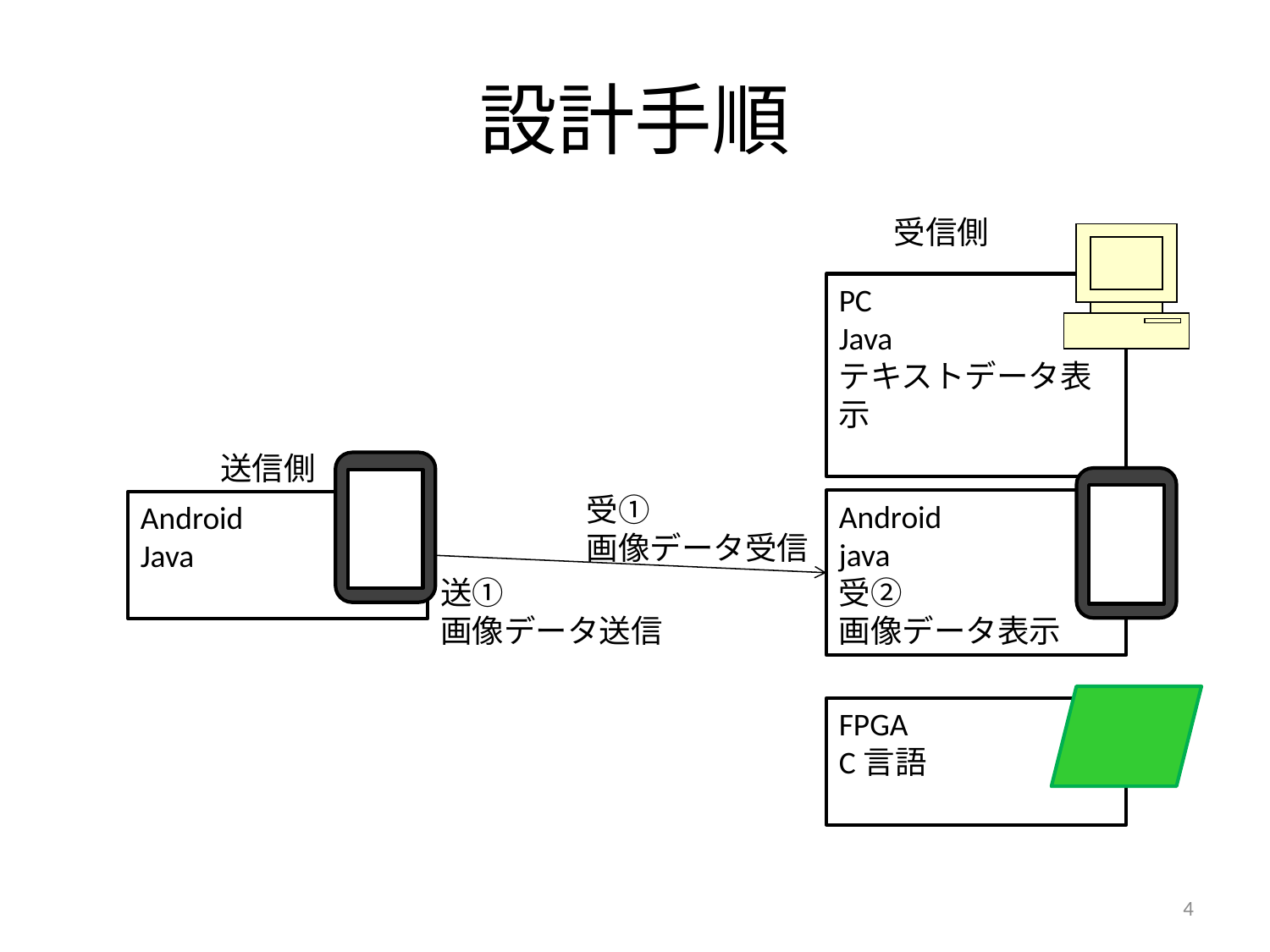

# 設計手順
受信側

PC
Java
テキストデータ表示

送信側

受①
画像データ受信
Android
java
受②
画像データ表示
Android
Java

送①
画像データ送信

FPGA
C言語

4